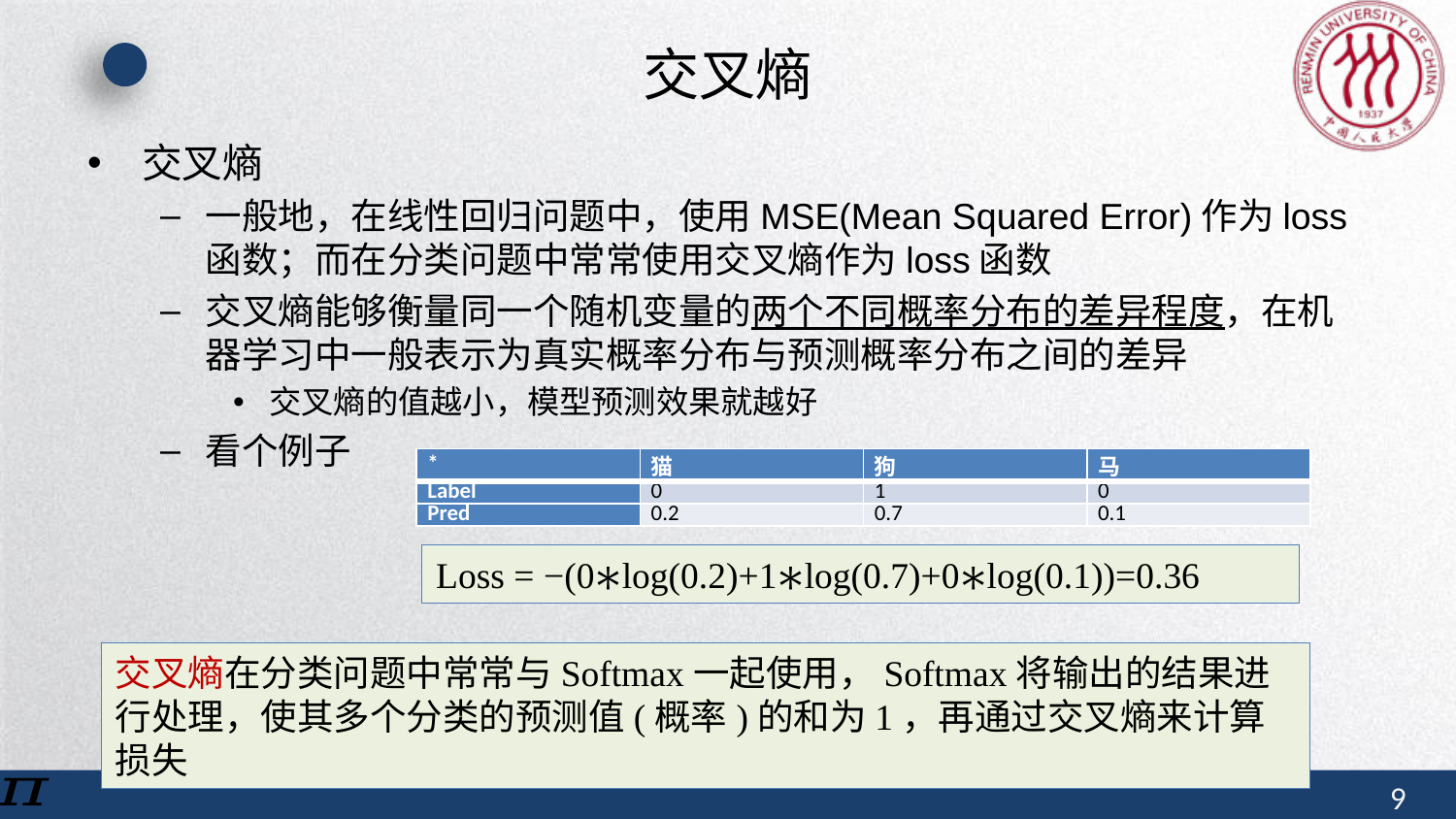

# 交叉熵
交叉熵
一般地，在线性回归问题中，使用MSE(Mean Squared Error)作为loss函数；而在分类问题中常常使用交叉熵作为loss函数
交叉熵能够衡量同一个随机变量的两个不同概率分布的差异程度，在机器学习中一般表示为真实概率分布与预测概率分布之间的差异
交叉熵的值越小，模型预测效果就越好
看个例子
| \* | 猫 | 狗 | 马 |
| --- | --- | --- | --- |
| Label | 0 | 1 | 0 |
| Pred | 0.2 | 0.7 | 0.1 |
Loss = −(0∗log(0.2)+1∗log(0.7)+0∗log(0.1))=0.36
交叉熵在分类问题中常常与Softmax一起使用，Softmax将输出的结果进行处理，使其多个分类的预测值(概率)的和为1，再通过交叉熵来计算损失